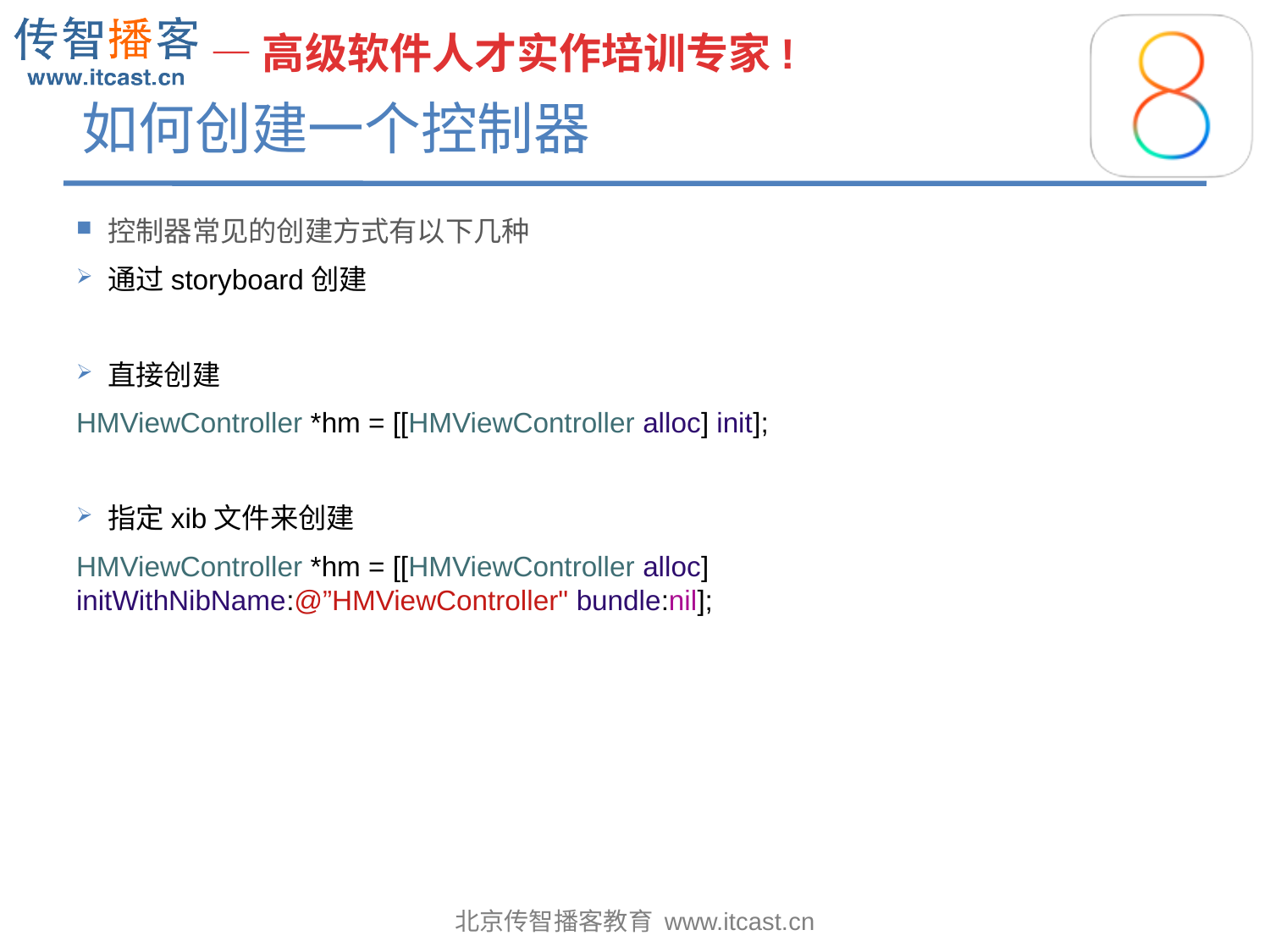

# 如何创建一个控制器
控制器常见的创建方式有以下几种
通过storyboard创建

直接创建
HMViewController *hm = [[HMViewController alloc] init];

指定xib文件来创建
HMViewController *hm = [[HMViewController alloc] initWithNibName:@”HMViewController" bundle:nil];